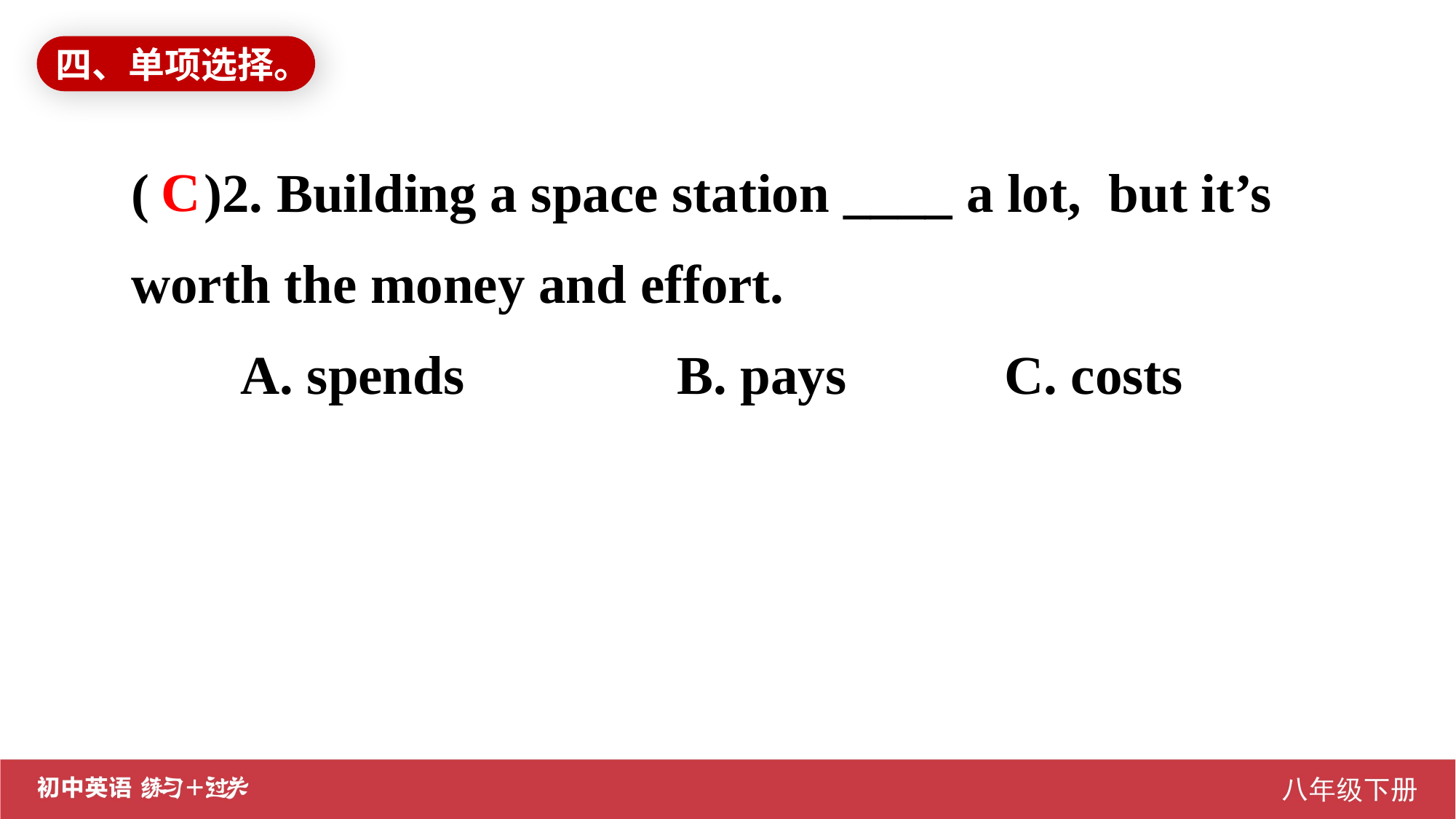

四、单项选择。
(    )2. Building a space station ____ a lot,  but it’s worth the money and effort.
	A. spends		B. pays		C. costs
C